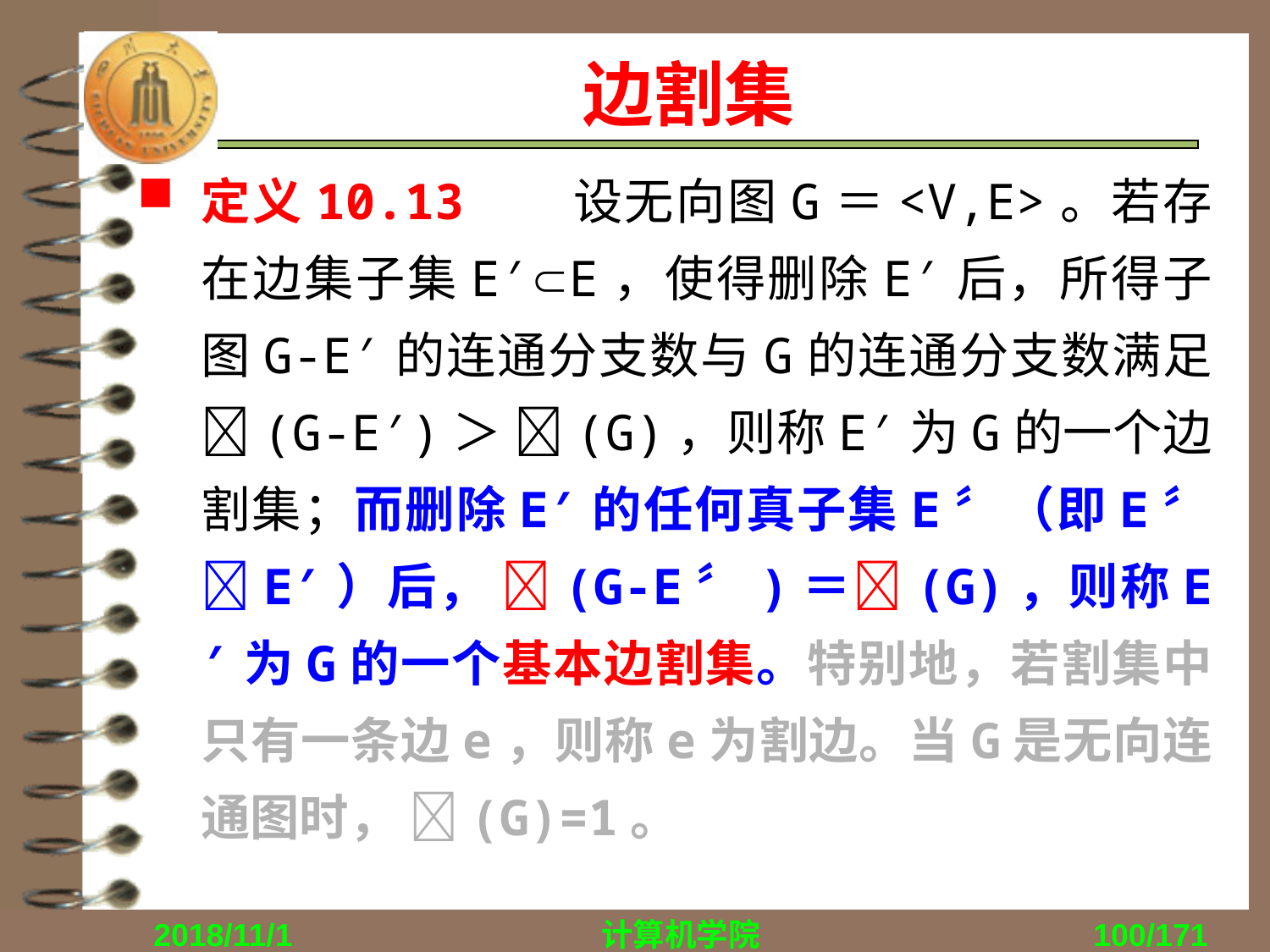

# 边割集
定义10.13   设无向图G＝<V,E>。若存在边集子集E′⊂E，使得删除E′后，所得子图G-E′的连通分支数与G的连通分支数满足ω(G-E′)＞ ω(G)，则称E′为G的一个边割集；而删除E′的任何真子集E〞（即E〞⊂E′）后， ω(G-E〞)＝ω(G)，则称E′为G的一个基本边割集。特别地，若割集中只有一条边e，则称e为割边。当G是无向连通图时， ω(G)=1。
2018/11/1
计算机学院
100/171